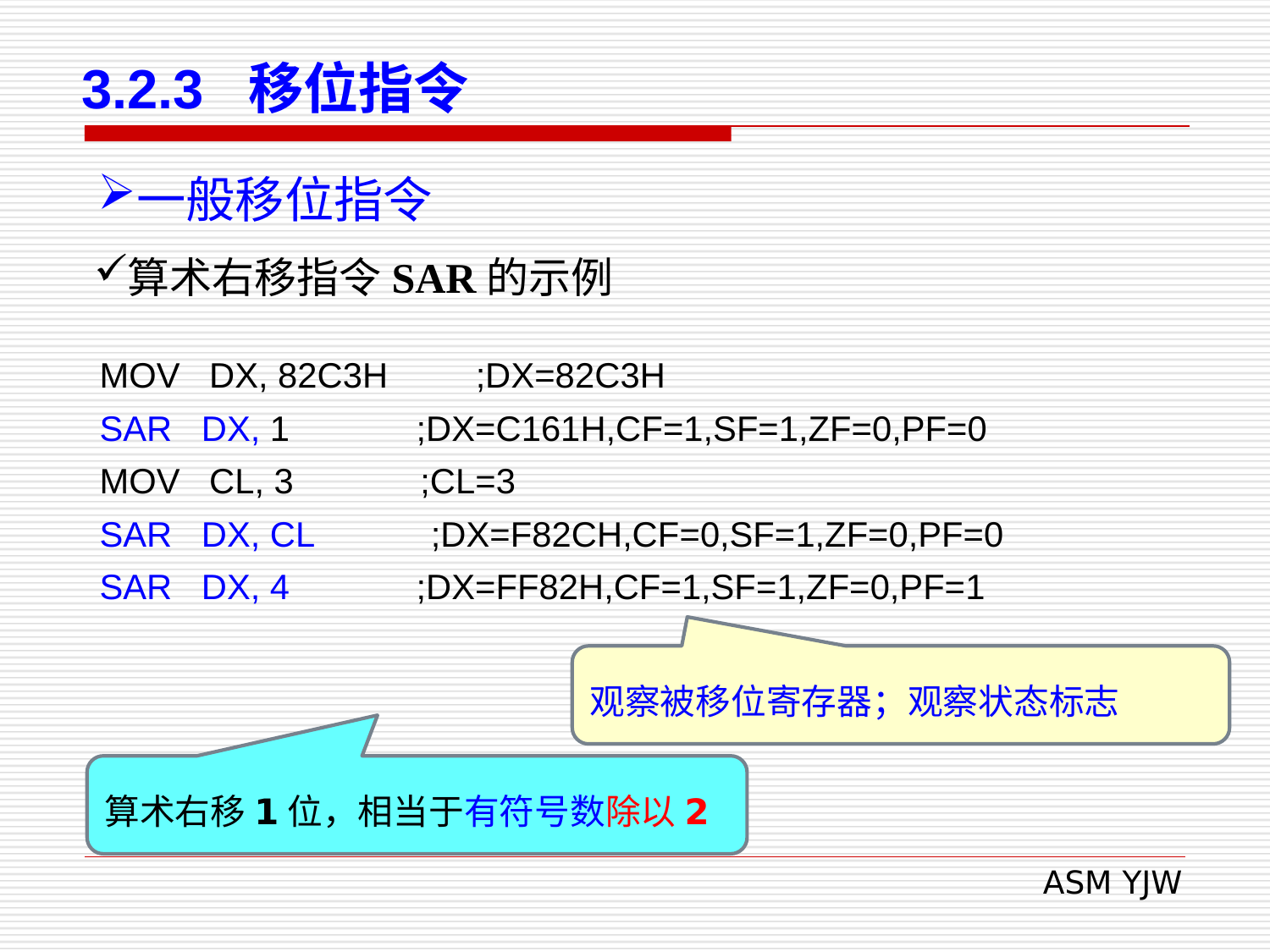

# 3.2.3  移位指令
一般移位指令
算术右移指令SAR的示例
MOV   DX, 82C3H         ;DX=82C3H
SAR   DX, 1             ;DX=C161H,CF=1,SF=1,ZF=0,PF=0
MOV   CL, 3             ;CL=3
SAR   DX, CL            ;DX=F82CH,CF=0,SF=1,ZF=0,PF=0
SAR   DX, 4             ;DX=FF82H,CF=1,SF=1,ZF=0,PF=1

观察被移位寄存器；观察状态标志

算术右移1位，相当于有符号数除以2